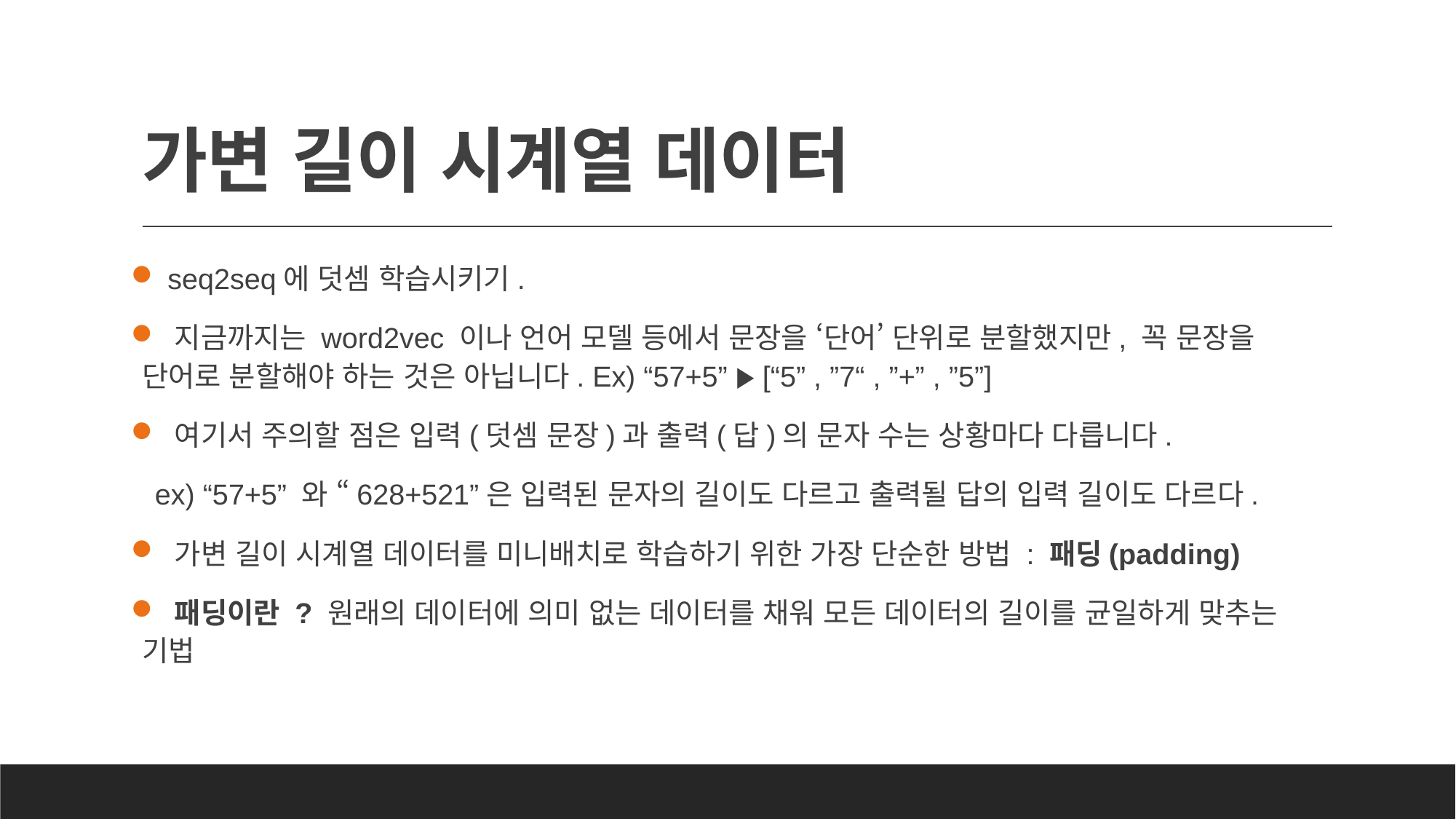

# 가변 길이 시계열 데이터
 seq2seq에 덧셈 학습시키기.
 지금까지는 word2vec 이나 언어 모델 등에서 문장을 ‘단어’ 단위로 분할했지만, 꼭 문장을 단어로 분할해야 하는 것은 아닙니다. Ex) “57+5” ▶ [“5” , ”7“ , ”+” , ”5”]
 여기서 주의할 점은 입력(덧셈 문장)과 출력(답)의 문자 수는 상황마다 다릅니다.
   ex) “57+5” 와 “628+521”은 입력된 문자의 길이도 다르고 출력될 답의 입력 길이도 다르다.
 가변 길이 시계열 데이터를 미니배치로 학습하기 위한 가장 단순한 방법 : 패딩(padding)
 패딩이란 ? 원래의 데이터에 의미 없는 데이터를 채워 모든 데이터의 길이를 균일하게 맞추는 기법